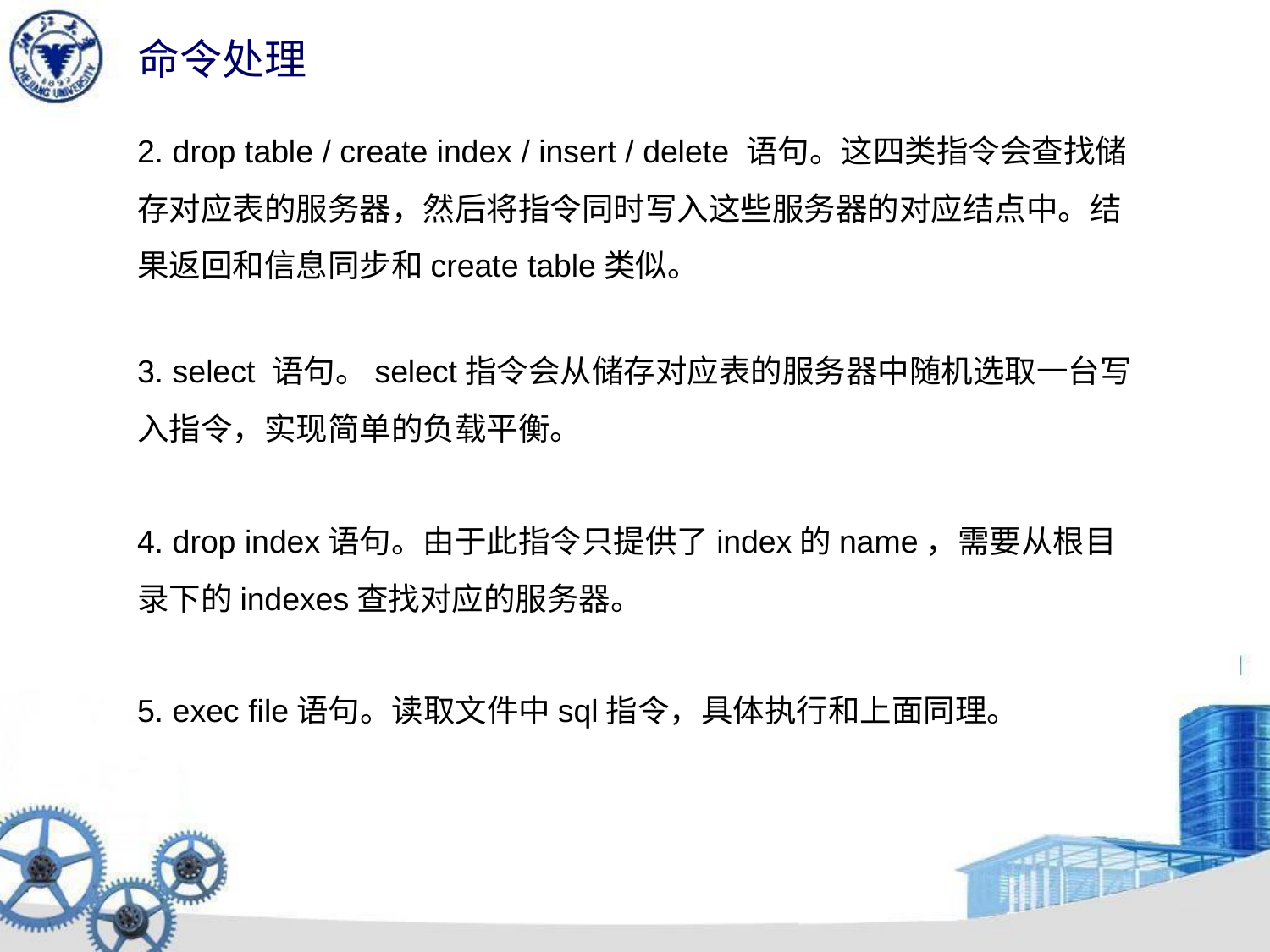

命令处理
2. drop table / create index / insert / delete 语句。这四类指令会查找储存对应表的服务器，然后将指令同时写入这些服务器的对应结点中。结果返回和信息同步和create table类似。
3. select 语句。select指令会从储存对应表的服务器中随机选取一台写入指令，实现简单的负载平衡。
4. drop index语句。由于此指令只提供了index的name，需要从根目录下的indexes查找对应的服务器。
5. exec file语句。读取文件中sql指令，具体执行和上面同理。